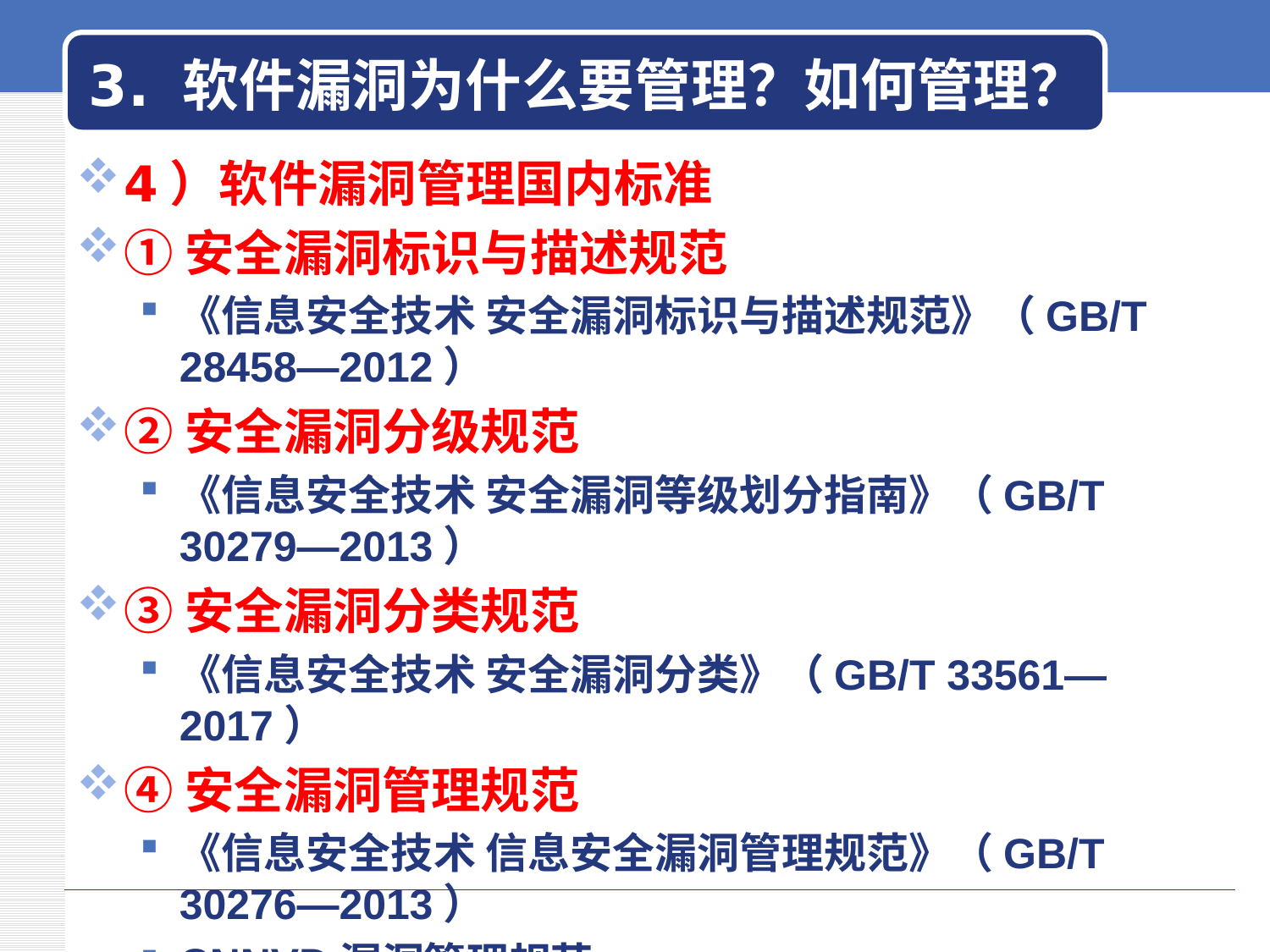

# 3. 软件漏洞为什么要管理？如何管理？
4）软件漏洞管理国内标准
①安全漏洞标识与描述规范
《信息安全技术 安全漏洞标识与描述规范》（GB/T 28458—2012）
②安全漏洞分级规范
《信息安全技术 安全漏洞等级划分指南》（GB/T 30279—2013）
③安全漏洞分类规范
《信息安全技术 安全漏洞分类》（GB/T 33561—2017）
④安全漏洞管理规范
《信息安全技术 信息安全漏洞管理规范》（GB/T 30276—2013）
CNNVD漏洞管理规范